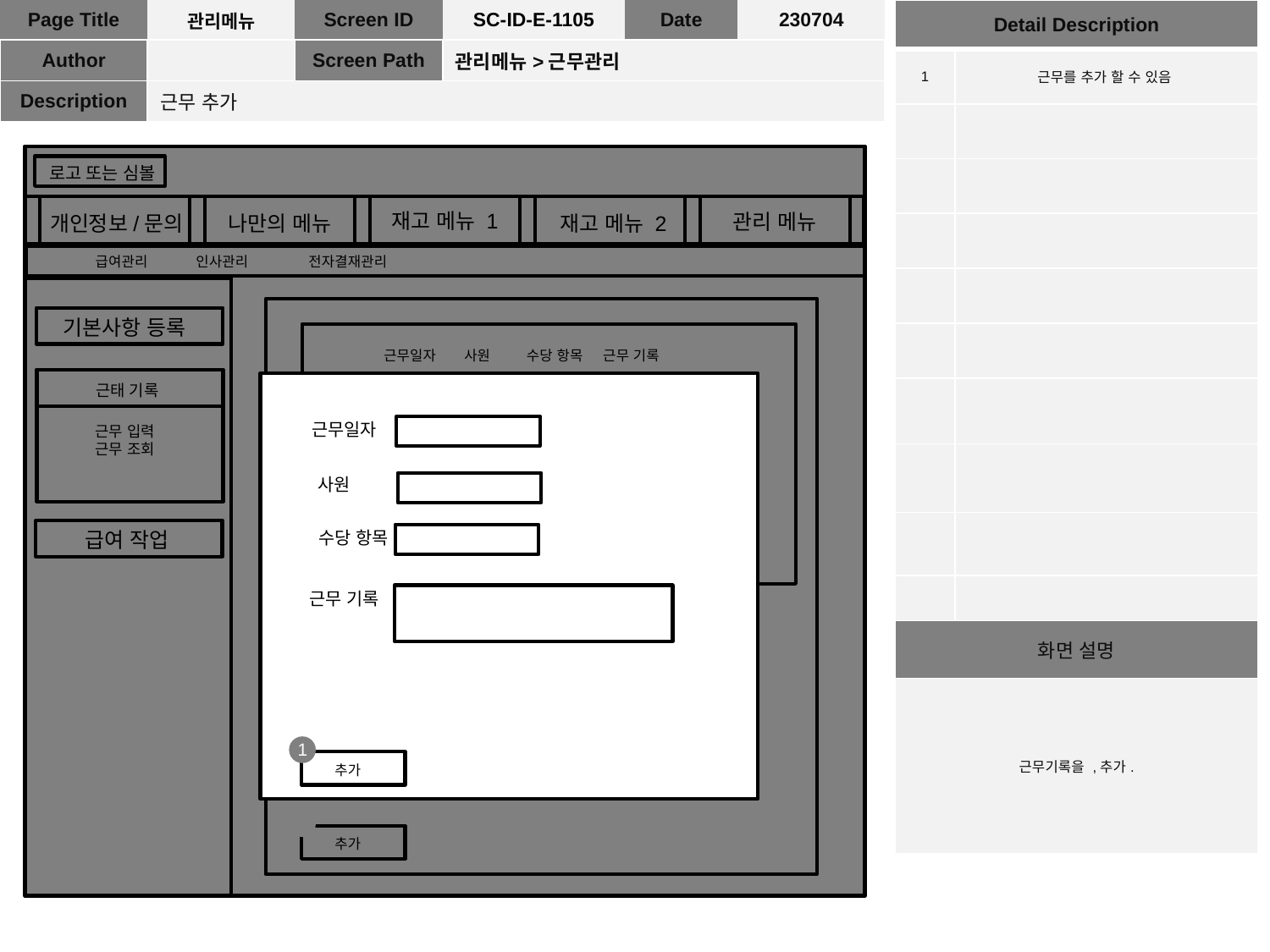

| Page Title | 관리메뉴 | Screen ID | SC-ID-E-1105 | Date | 230704 |
| --- | --- | --- | --- | --- | --- |
| Author |  | Screen Path | 관리메뉴>근무관리 |  |  |
| Description | 근무 추가 |  |  |  |  |
| Detail Description |  |
| --- | --- |
| 1 | 근무를 추가 할 수 있음 |
|  |  |
|  |  |
|  |  |
|  |  |
|  |  |
|  |  |
|  |  |
|  |  |
|  |  |
| 화면 설명 |  |
| 근무기록을 ,추가. |  |

로고 또는 심볼

재고 메뉴 1
관리 메뉴
나만의 메뉴
재고 메뉴 2
개인정보/문의

급여관리            인사관리               전자결재관리

기본사항 등록

근무일자       사원         수당 항목     근무 기록

2023/06/20    7166        야근수당        2.0

2023/06/21    7236        연차수당        3.0

2023/07/20    7366        야근수당        2.0

2023/07/21    7536        연차수당        3.0

근태 기록
1
근무일자
근무 입력
근무 조회

1
사원

급여 작업
수당 항목

근무 기록

1

추가

추가